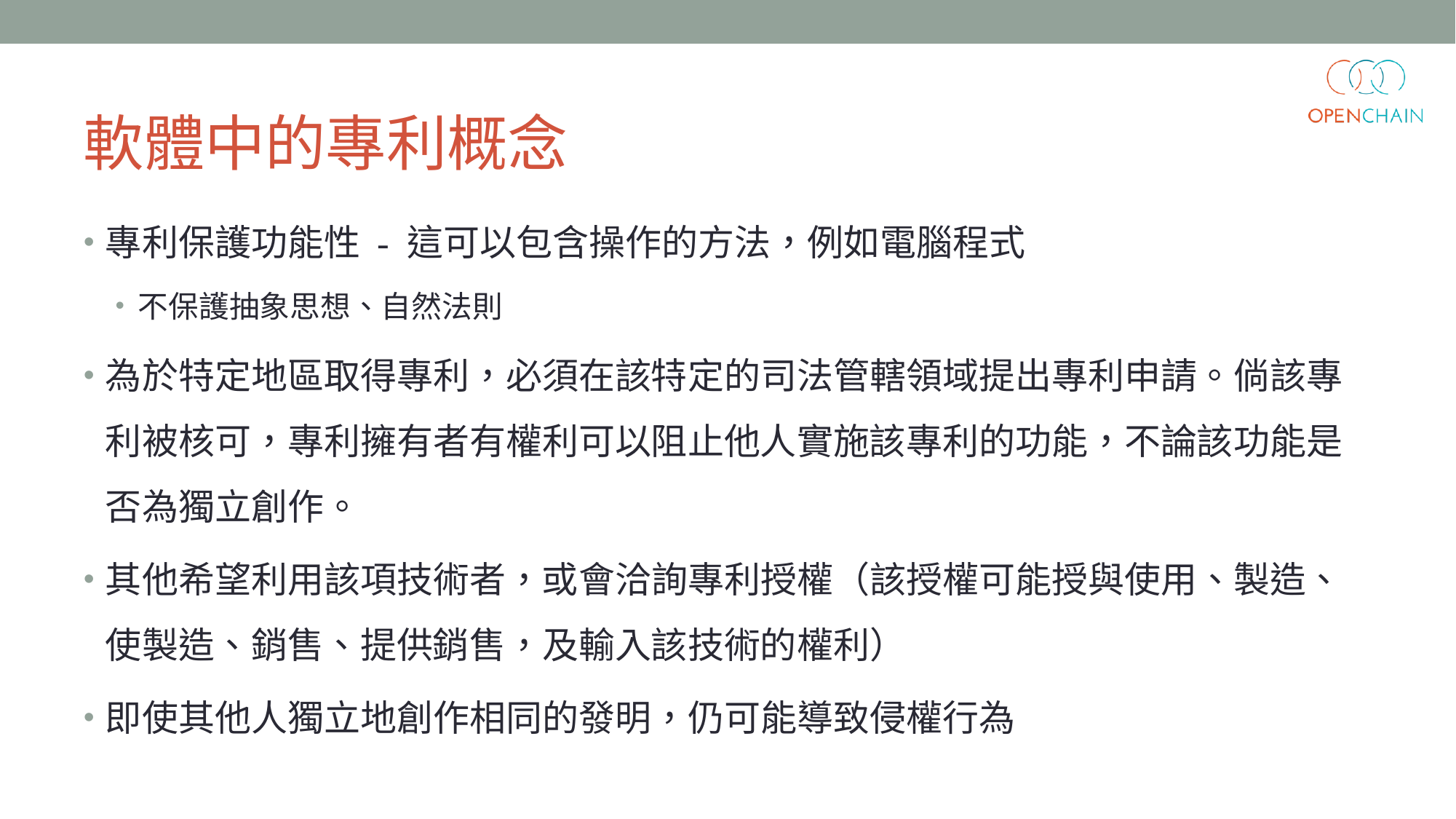

# 軟體中的專利概念
專利保護功能性 - 這可以包含操作的方法，例如電腦程式
不保護抽象思想、自然法則
為於特定地區取得專利，必須在該特定的司法管轄領域提出專利申請。倘該專利被核可，專利擁有者有權利可以阻止他人實施該專利的功能，不論該功能是否為獨立創作。
其他希望利用該項技術者，或會洽詢專利授權（該授權可能授與使用、製造、使製造、銷售、提供銷售，及輸入該技術的權利）
即使其他人獨立地創作相同的發明，仍可能導致侵權行為